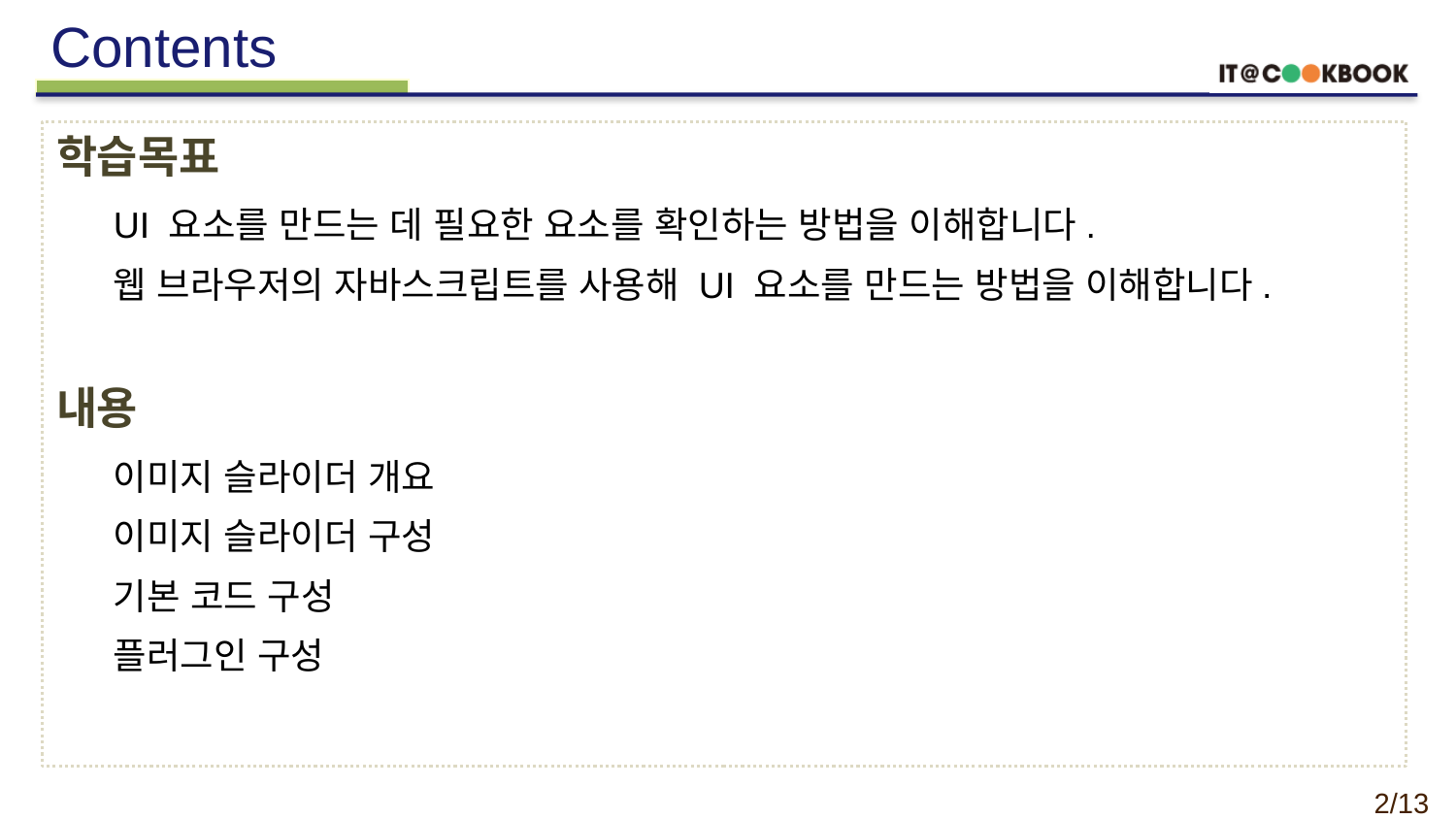

학습목표
UI 요소를 만드는 데 필요한 요소를 확인하는 방법을 이해합니다.
웹 브라우저의 자바스크립트를 사용해 UI 요소를 만드는 방법을 이해합니다.

내용
이미지 슬라이더 개요
이미지 슬라이더 구성
기본 코드 구성
플러그인 구성